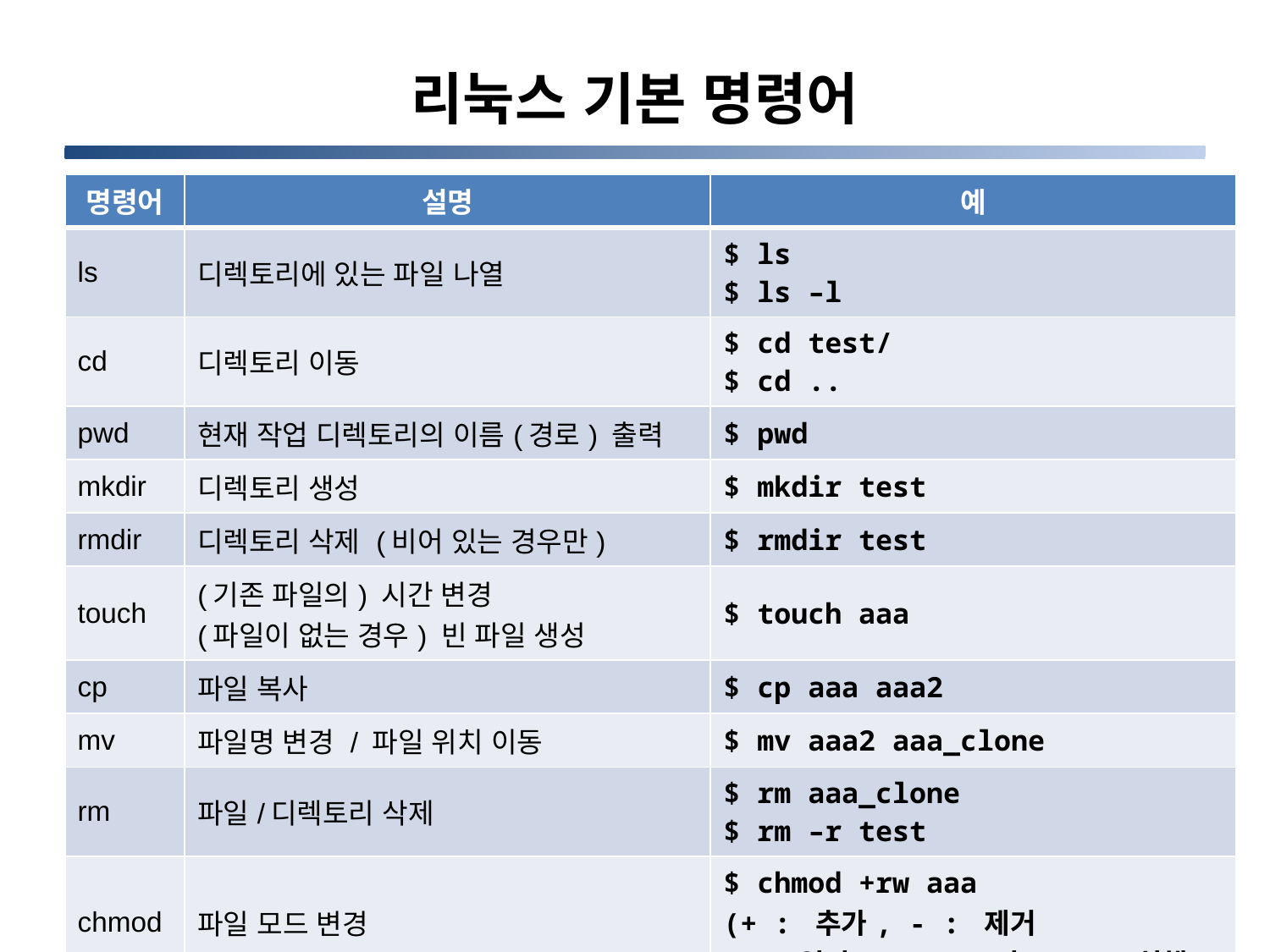

# 리눅스 기본 명령어
| 명령어 | 설명 | 예 |
| --- | --- | --- |
| ls | 디렉토리에 있는 파일 나열 | $ ls $ ls –l |
| cd | 디렉토리 이동 | $ cd test/ $ cd .. |
| pwd | 현재 작업 디렉토리의 이름(경로) 출력 | $ pwd |
| mkdir | 디렉토리 생성 | $ mkdir test |
| rmdir | 디렉토리 삭제 (비어 있는 경우만) | $ rmdir test |
| touch | (기존 파일의) 시간 변경 (파일이 없는 경우) 빈 파일 생성 | $ touch aaa |
| cp | 파일 복사 | $ cp aaa aaa2 |
| mv | 파일명 변경 / 파일 위치 이동 | $ mv aaa2 aaa\_clone |
| rm | 파일/디렉토리 삭제 | $ rm aaa\_clone $ rm –r test |
| chmod | 파일 모드 변경 | $ chmod +rw aaa (+ : 추가, - : 제거 r : 읽기, w : 쓰기, x : 실행) |
| clear | 화면을 깨끗하게 지움 | $ clear |

14